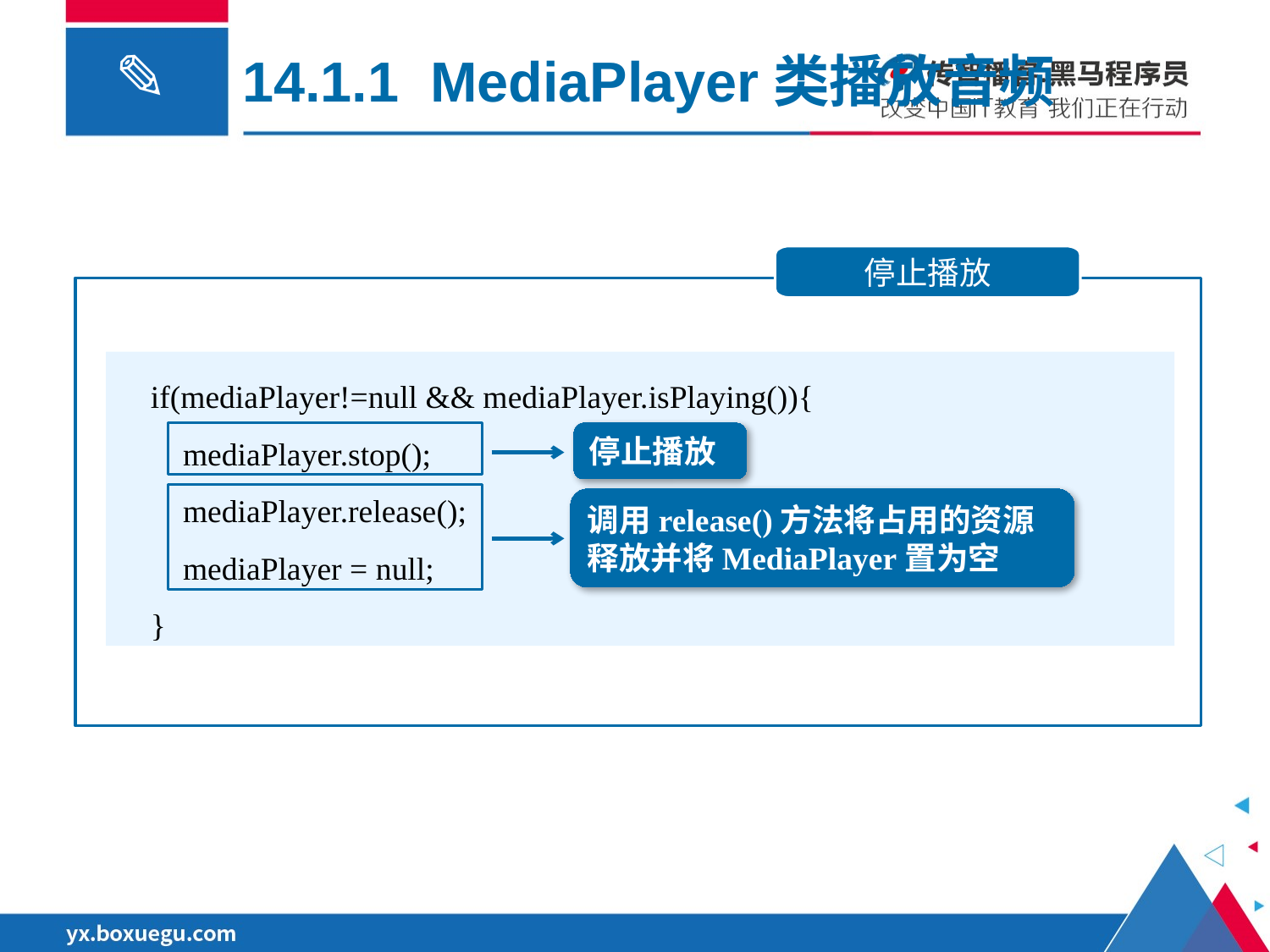

14.1.1  MediaPlayer类播放音频

停止播放

    if(mediaPlayer!=null && mediaPlayer.isPlaying()){
        mediaPlayer.stop();
        mediaPlayer.release();
        mediaPlayer = null;
    }

停止播放

调用release()方法将占用的资源释放并将MediaPlayer置为空